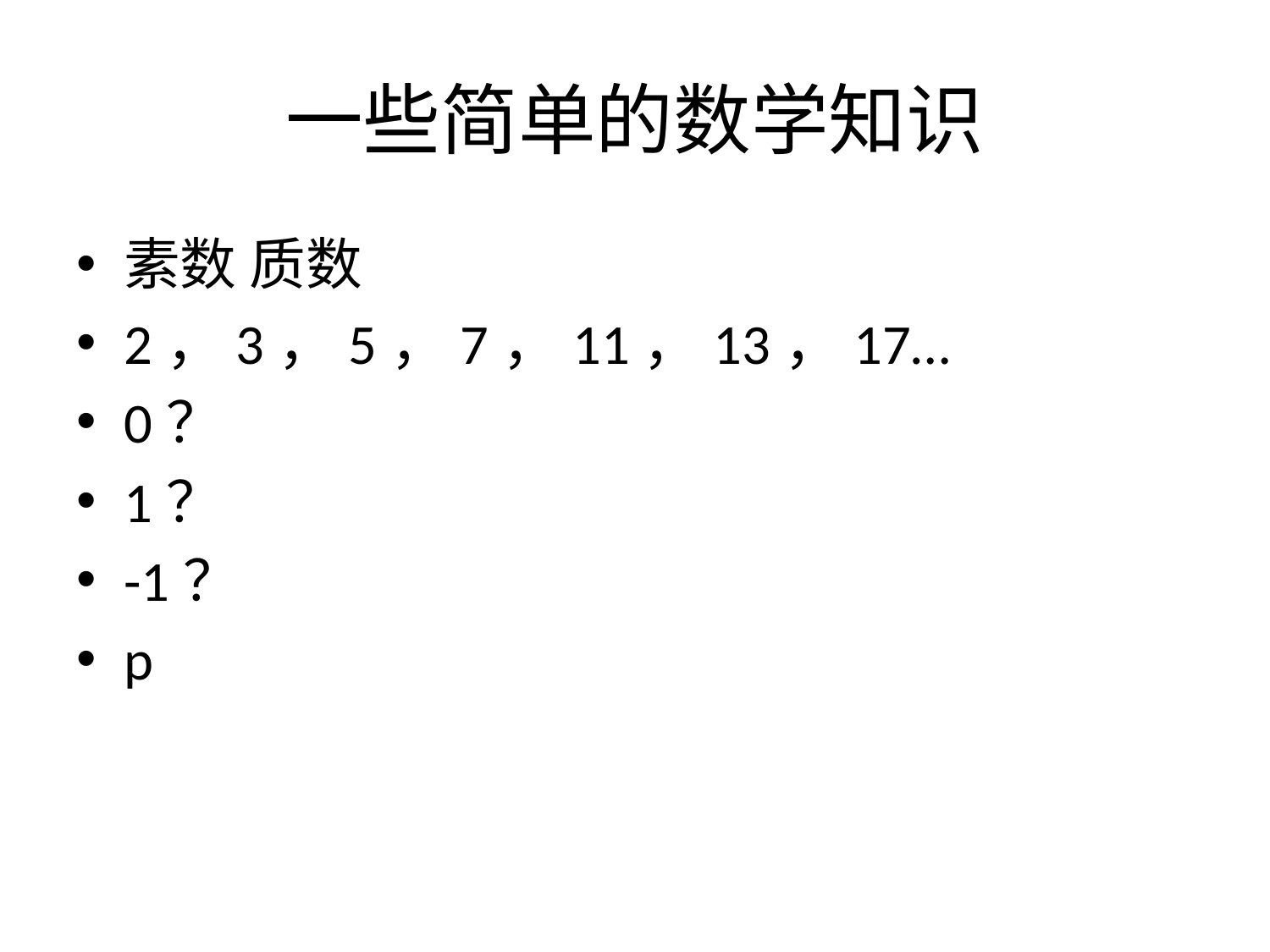

# 一些简单的数学知识
素数 质数
2，3，5，7，11，13，17…
0？
1？
-1？
p